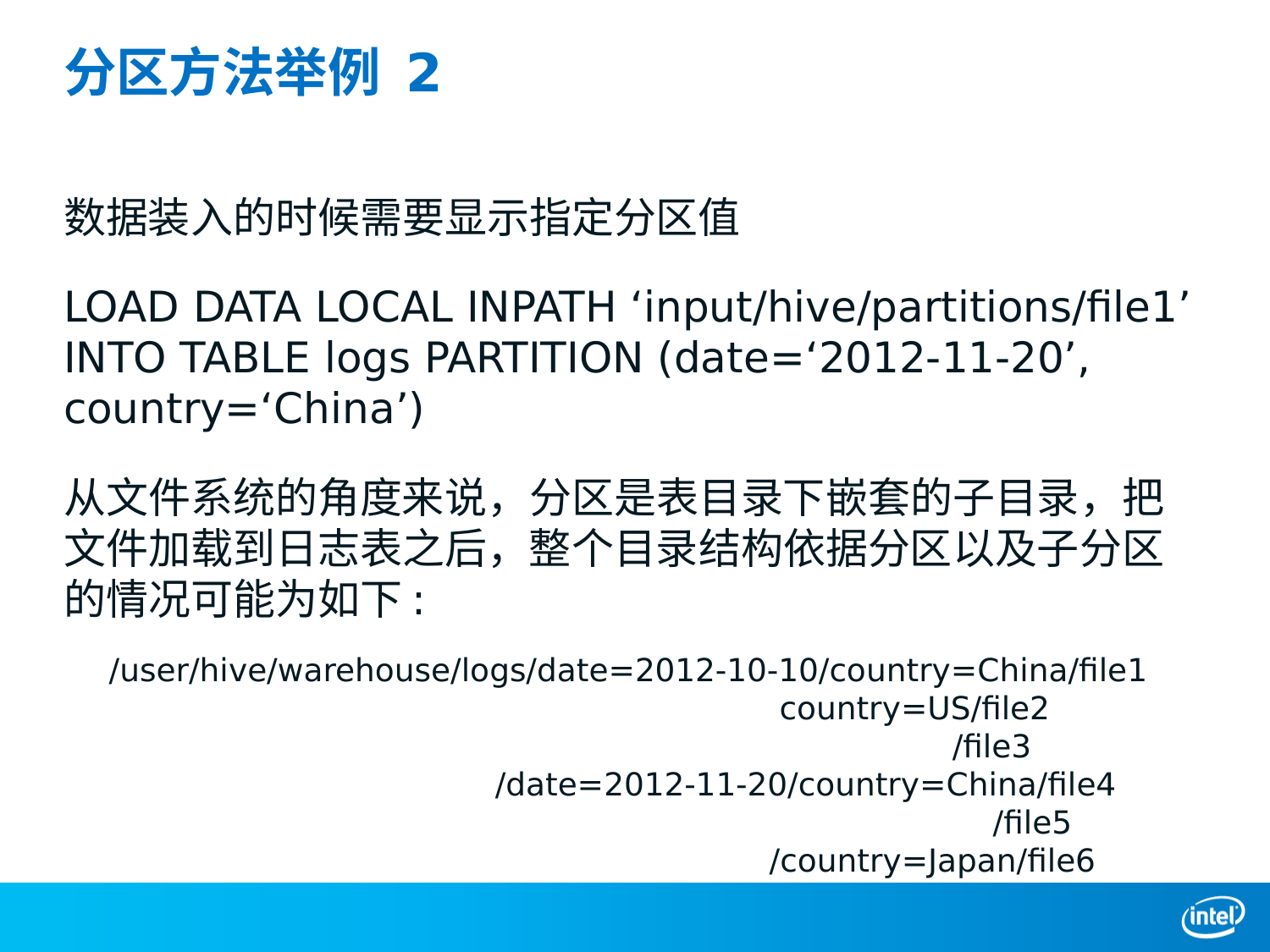

# 分区方法举例 2
数据装入的时候需要显示指定分区值
LOAD DATA LOCAL INPATH ‘input/hive/partitions/file1’ INTO TABLE logs PARTITION (date=‘2012-11-20’, country=‘China’)
从文件系统的角度来说，分区是表目录下嵌套的子目录，把文件加载到日志表之后，整个目录结构依据分区以及子分区的情况可能为如下:
/user/hive/warehouse/logs/date=2012-10-10/country=China/file1
                                                                  country=US/file2
                                                                                   /file3
                                      /date=2012-11-20/country=China/file4
                                                                                       /file5
                                                                 /country=Japan/file6